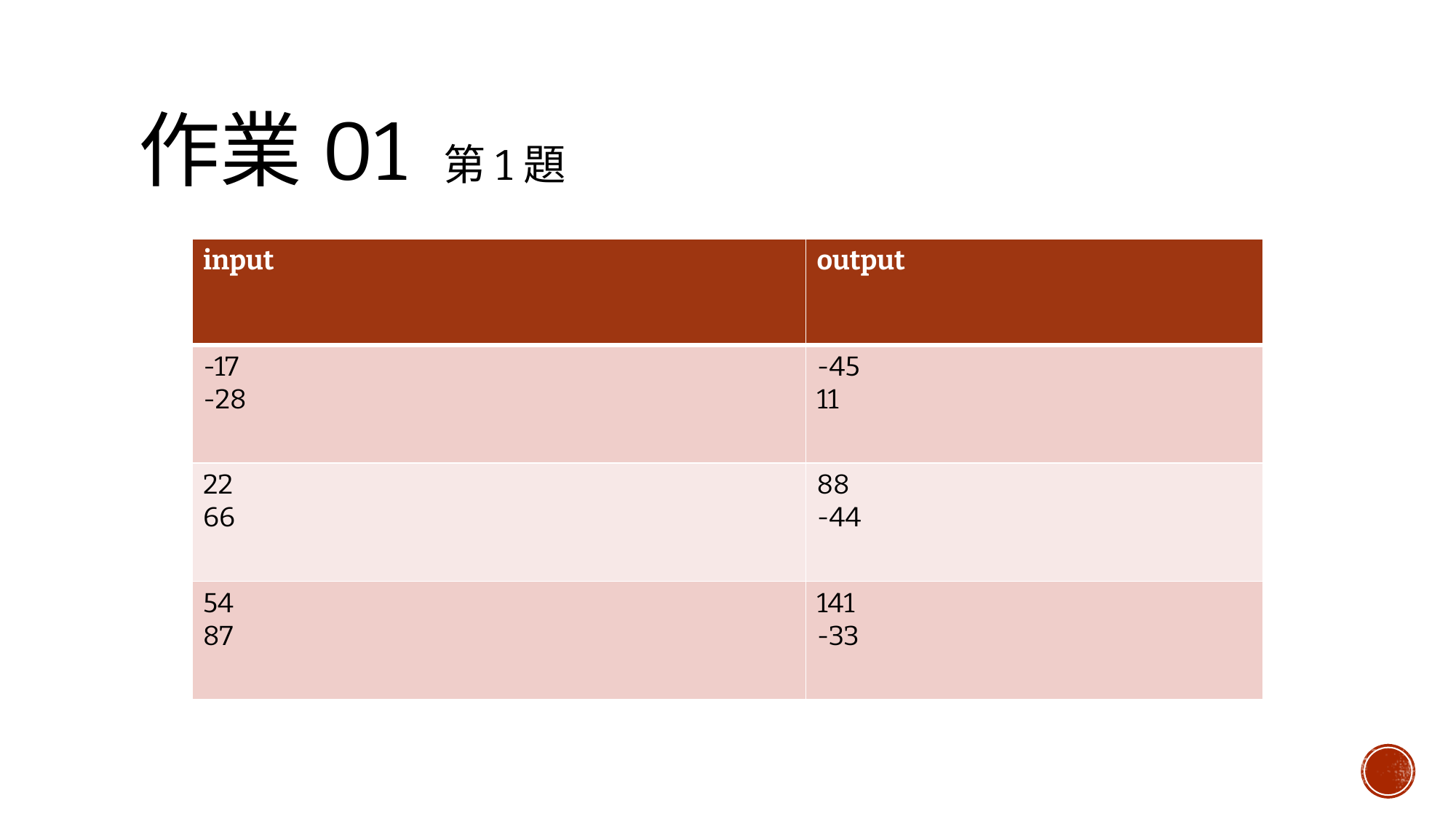

# 作業01 第1題
| input | output |
| --- | --- |
| -17 -28 | -45 11 |
| 22 66 | 88 -44 |
| 54 87 | 141 -33 |